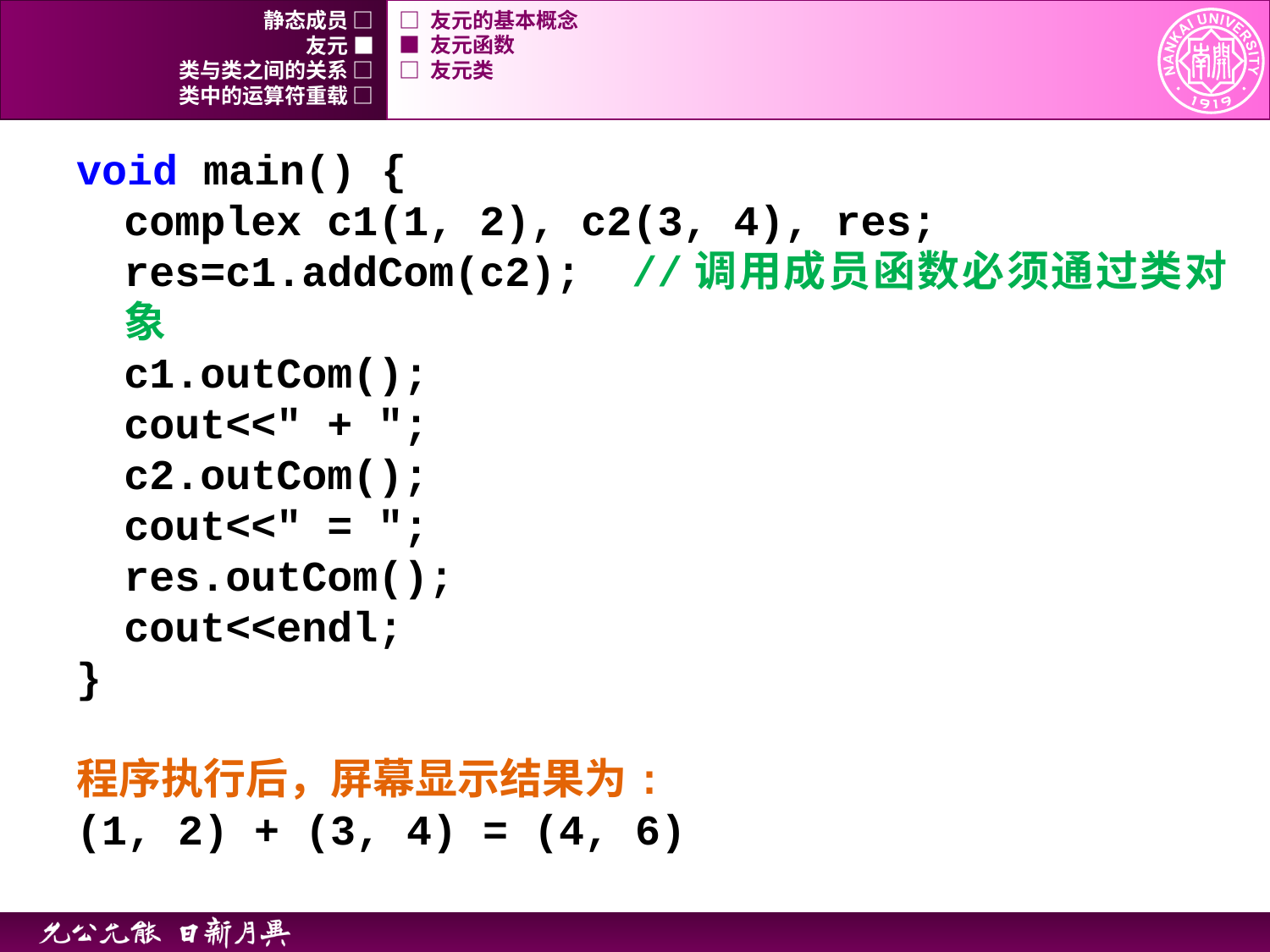

静态成员 □
□ 友元的基本概念
友元 ■
■ 友元函数
类与类之间的关系 □
□ 友元类
类中的运算符重载 □

void main() {
	complex c1(1, 2), c2(3, 4), res;
	res=c1.addCom(c2);	//调用成员函数必须通过类对象
	c1.outCom();
	cout<<" + ";
	c2.outCom();
	cout<<" = ";
	res.outCom();
	cout<<endl;
}

程序执行后，屏幕显示结果为:
(1, 2) + (3, 4) = (4, 6)